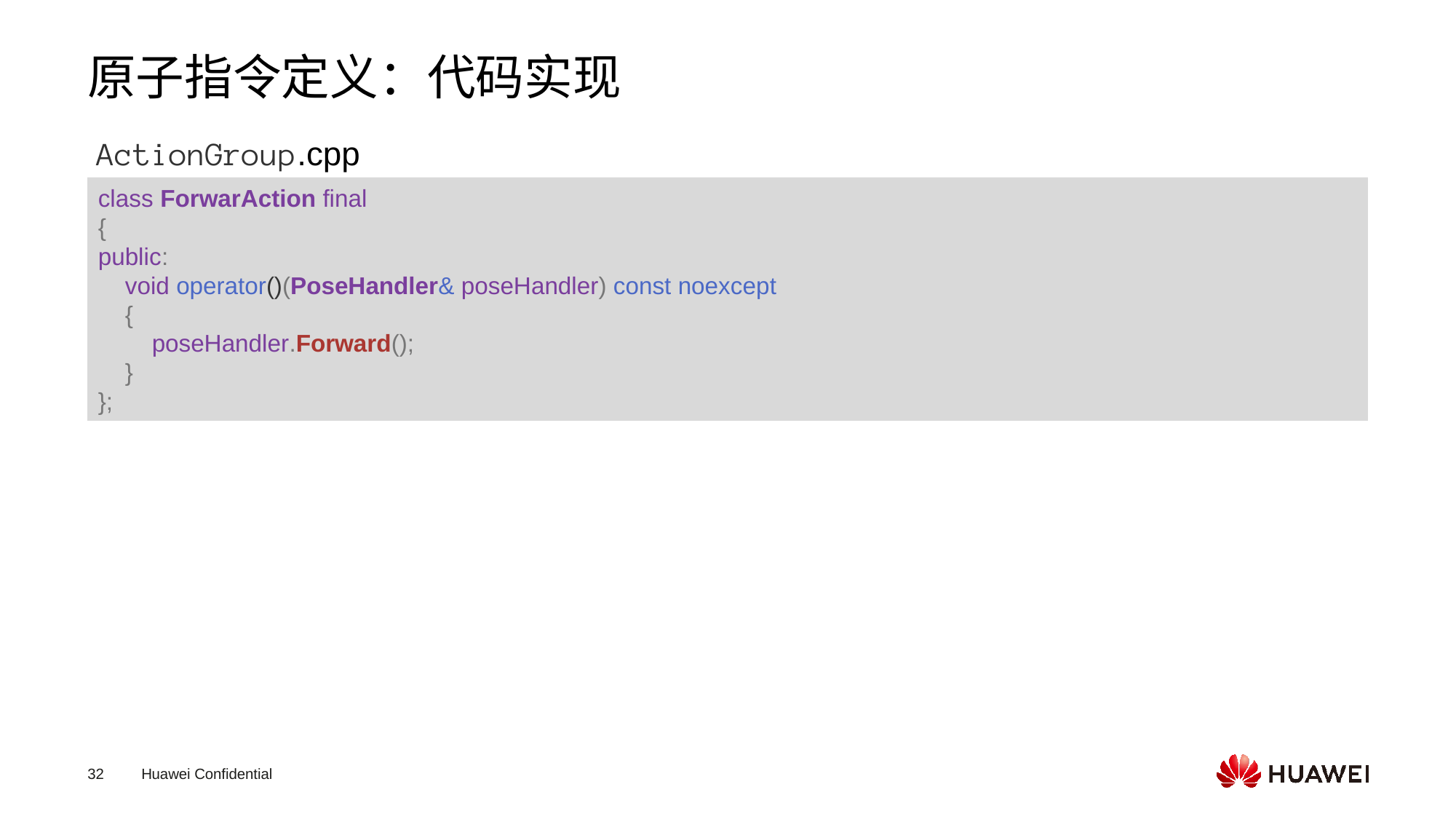

# 原子指令定义：代码实现
ActionGroup.cpp
class ForwarAction final
{
public:
    void operator()(PoseHandler& poseHandler) const noexcept
    {
        poseHandler.Forward();
    }
};